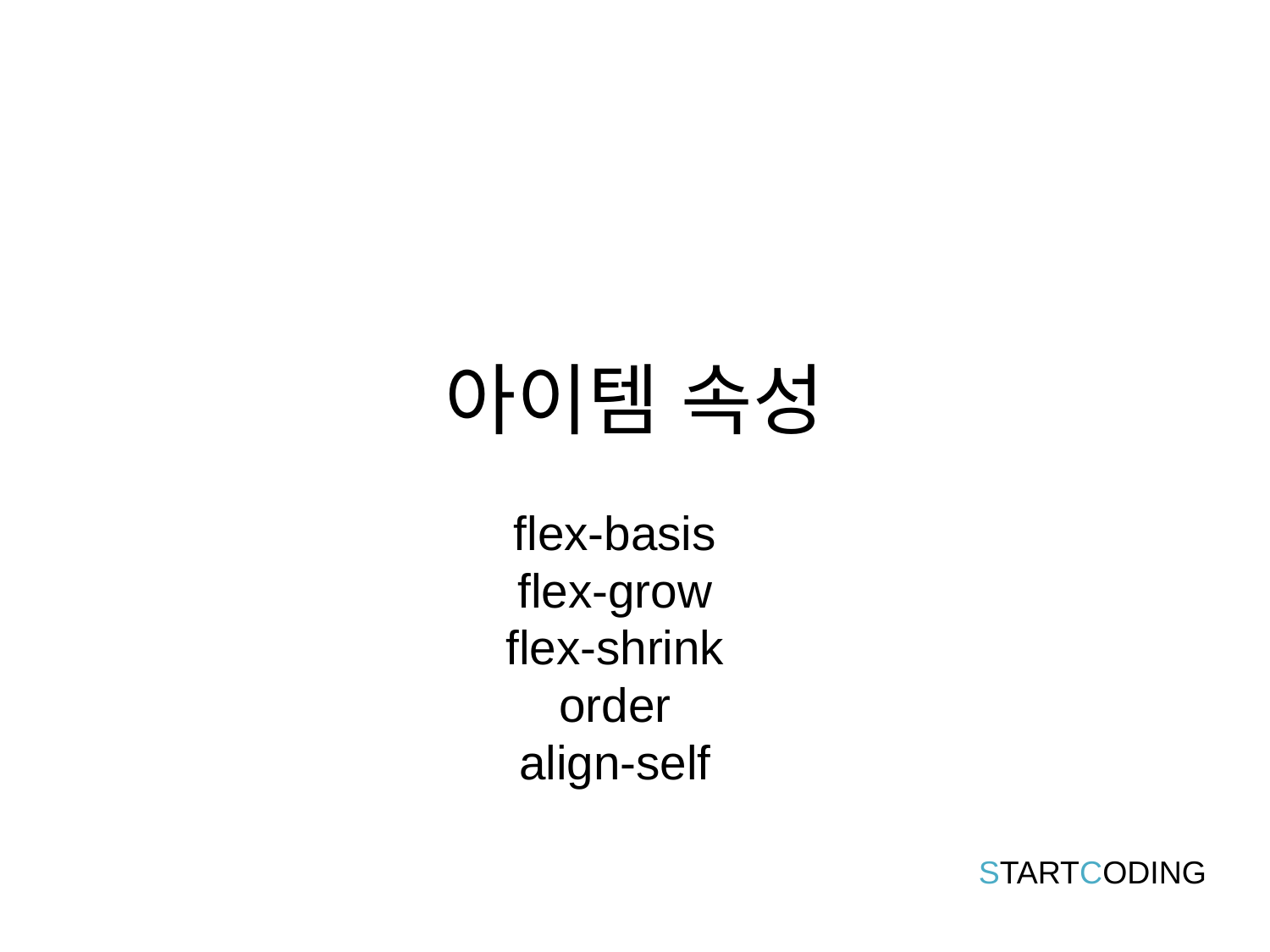

# 아이템 속성
flex-basis
flex-grow
flex-shrink
order
align-self
STARTCODING